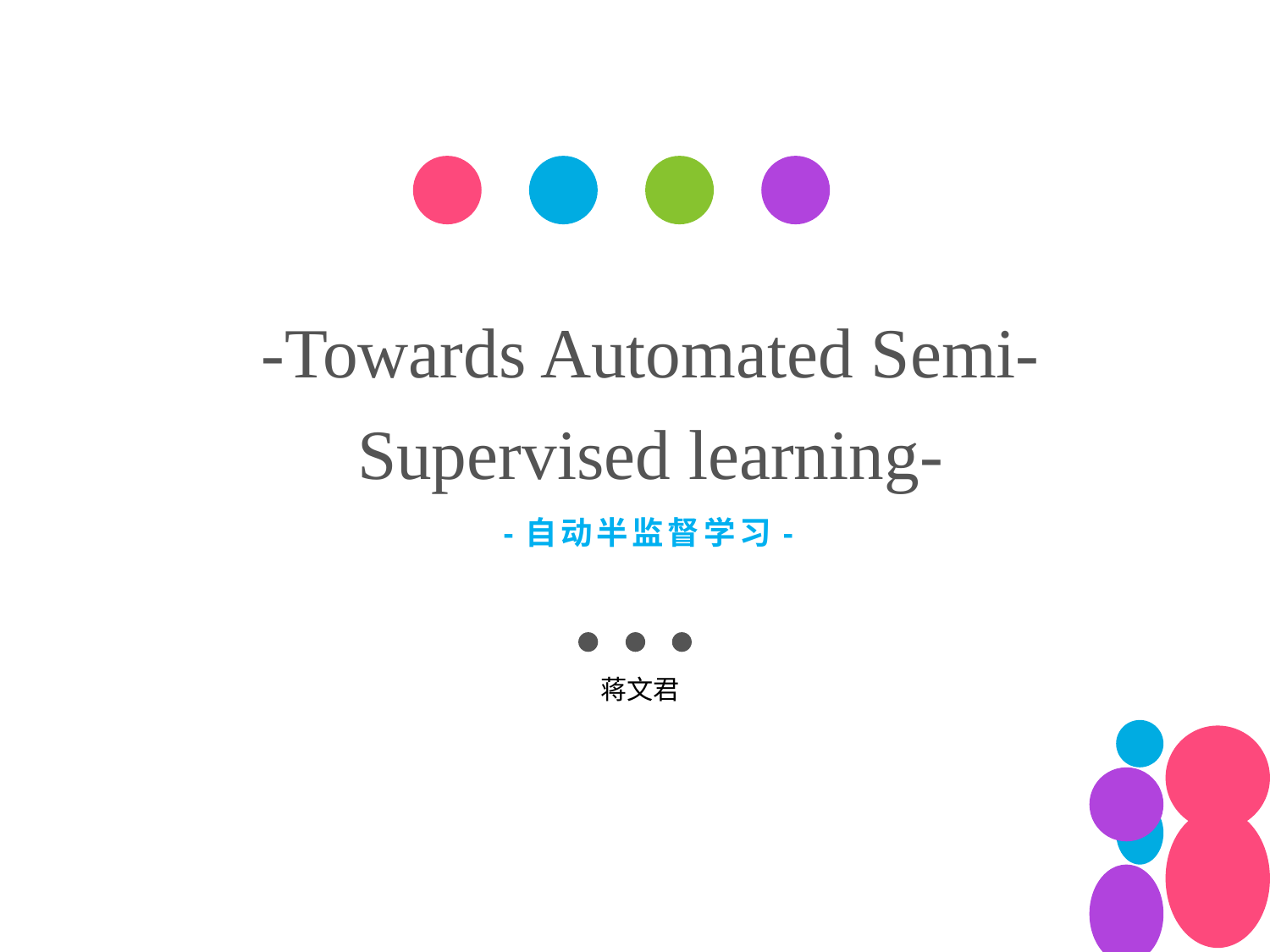

VEGA
-Towards Automated Semi-Supervised learning-
-自动半监督学习-

蒋文君